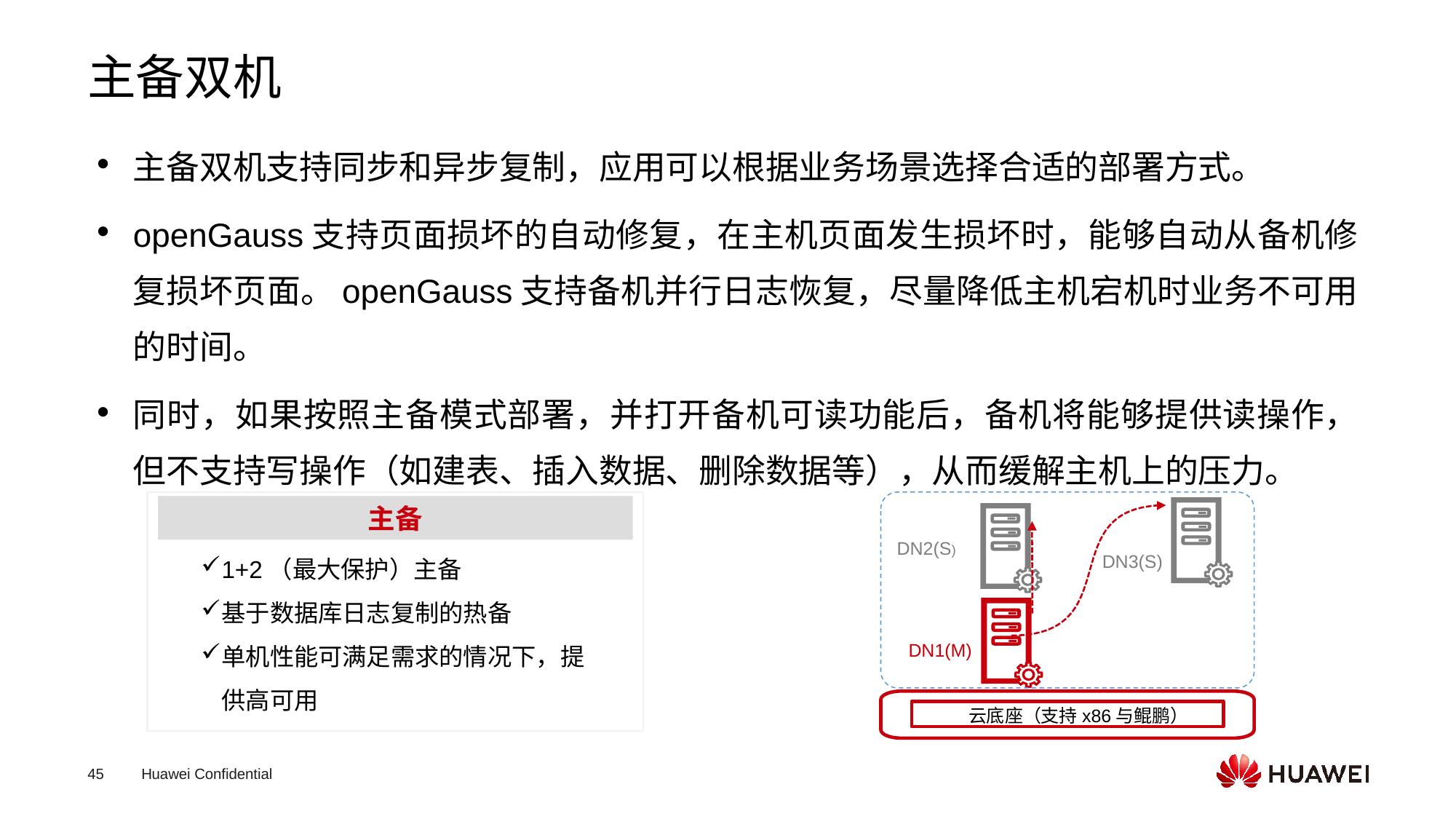

# 主备双机
主备双机支持同步和异步复制，应用可以根据业务场景选择合适的部署方式。
openGauss支持页面损坏的自动修复，在主机页面发生损坏时，能够自动从备机修复损坏页面。openGauss支持备机并行日志恢复，尽量降低主机宕机时业务不可用的时间。
同时，如果按照主备模式部署，并打开备机可读功能后，备机将能够提供读操作，但不支持写操作（如建表、插入数据、删除数据等），从而缓解主机上的压力。

主备
1+2（最大保护）主备
基于数据库日志复制的热备
单机性能可满足需求的情况下，提供高可用

DN2(S)
DN3(S)

DN1(M)

云底座（支持x86与鲲鹏）